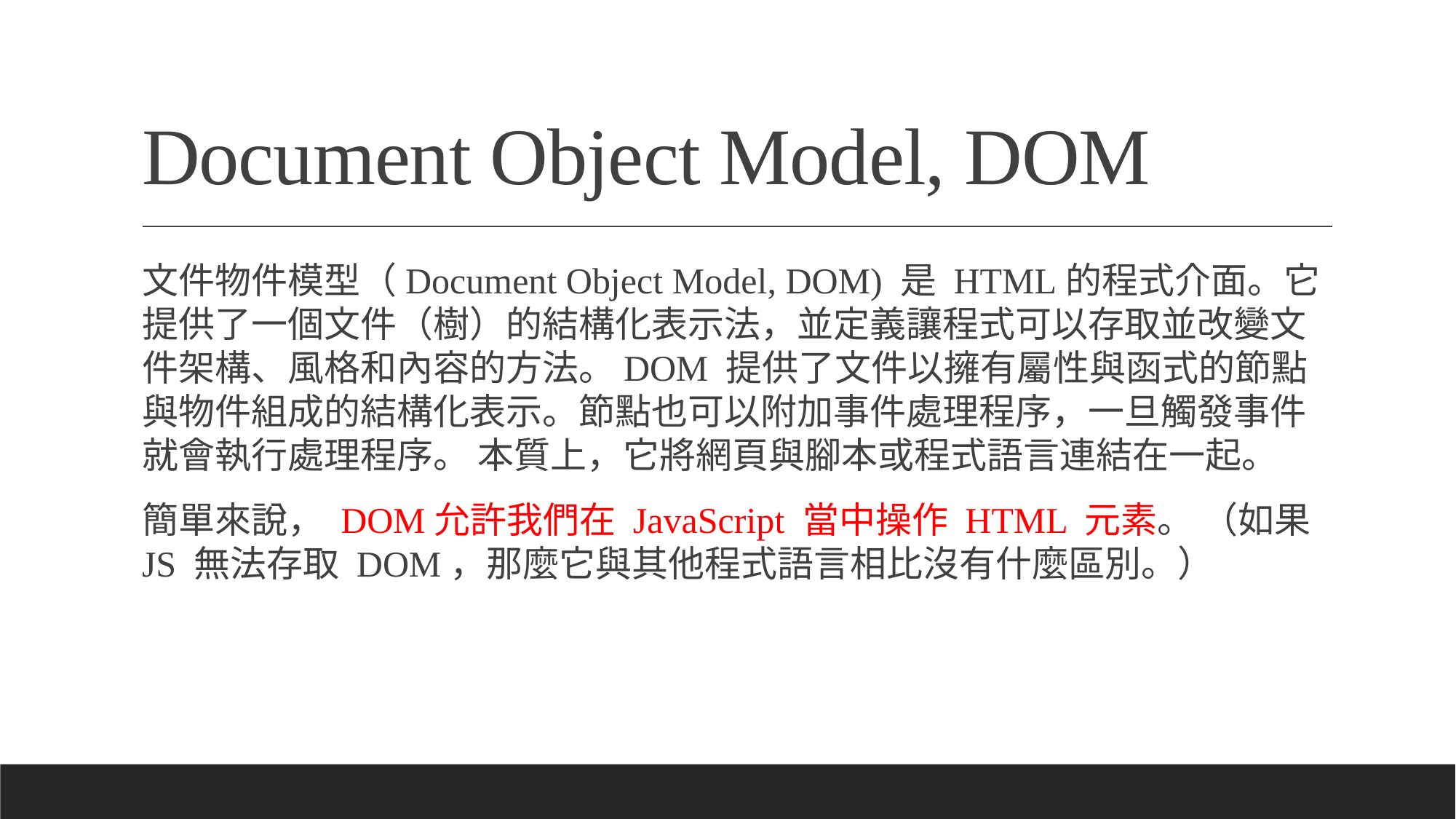

# Document Object Model, DOM
文件物件模型（Document Object Model, DOM) 是 HTML的程式介面。它提供了一個文件（樹）的結構化表示法，並定義讓程式可以存取並改變文件架構、風格和內容的方法。DOM 提供了文件以擁有屬性與函式的節點與物件組成的結構化表示。節點也可以附加事件處理程序，一旦觸發事件就會執行處理程序。 本質上，它將網頁與腳本或程式語言連結在一起。
簡單來說， DOM允許我們在 JavaScript 當中操作 HTML 元素。 （如果 JS 無法存取 DOM，那麼它與其他程式語言相比沒有什麼區別。）